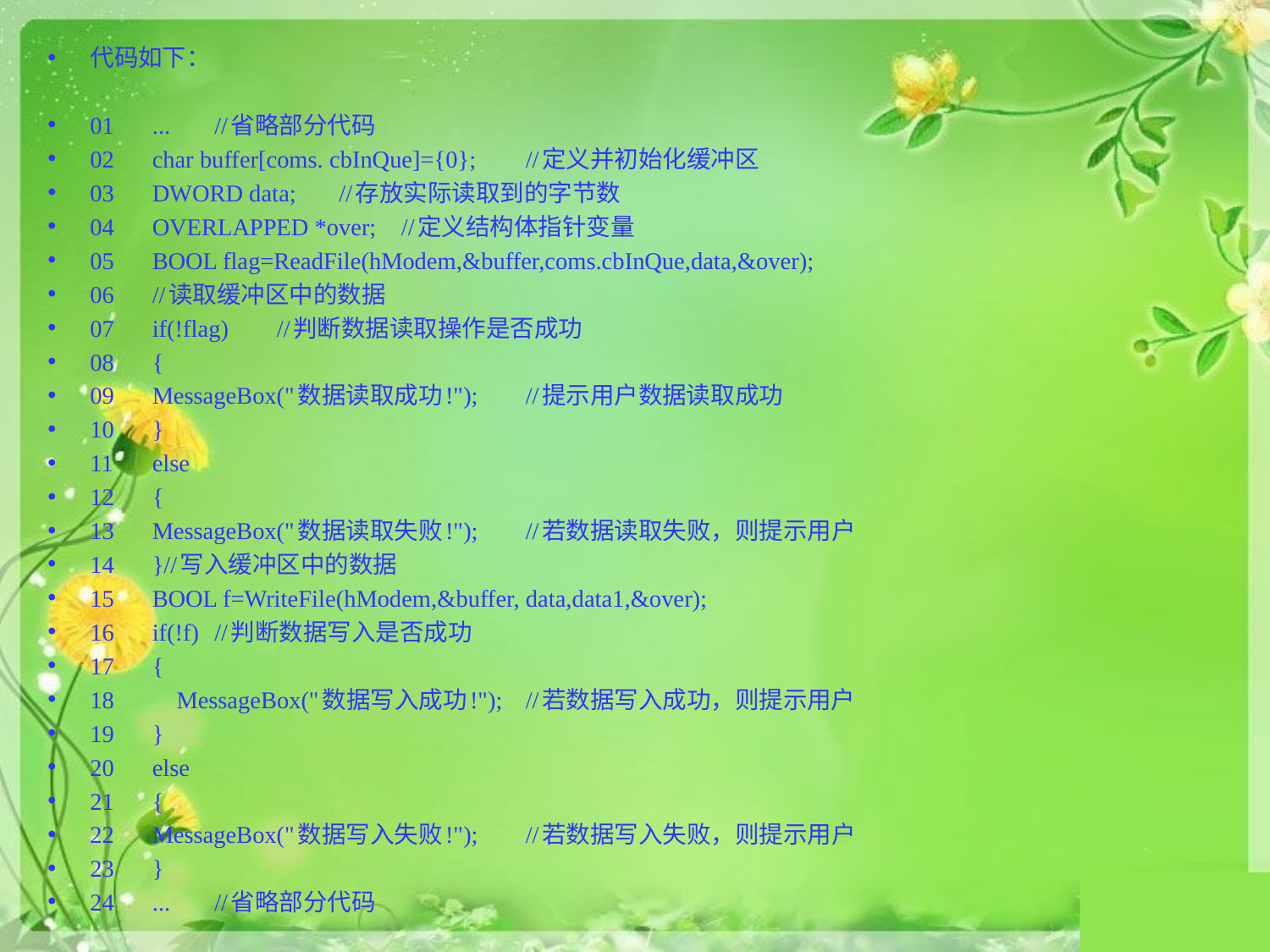

代码如下：

01	... 		//省略部分代码
02	char buffer[coms. cbInQue]={0};		//定义并初始化缓冲区
03	DWORD data;				//存放实际读取到的字节数
04	OVERLAPPED *over;								//定义结构体指针变量
05	BOOL flag=ReadFile(hModem,&buffer,coms.cbInQue,data,&over);
06	//读取缓冲区中的数据
07	if(!flag)				//判断数据读取操作是否成功
08	{
09		MessageBox("数据读取成功!");	//提示用户数据读取成功
10	}
11	else
12	{
13		MessageBox("数据读取失败!");	//若数据读取失败，则提示用户
14	}//写入缓冲区中的数据
15	BOOL f=WriteFile(hModem,&buffer, data,data1,&over);
16	if(!f)				//判断数据写入是否成功
17	{
18	    MessageBox("数据写入成功!");		//若数据写入成功，则提示用户
19	}
20	else
21	{
22		MessageBox("数据写入失败!");	//若数据写入失败，则提示用户
23	}
24	...											//省略部分代码